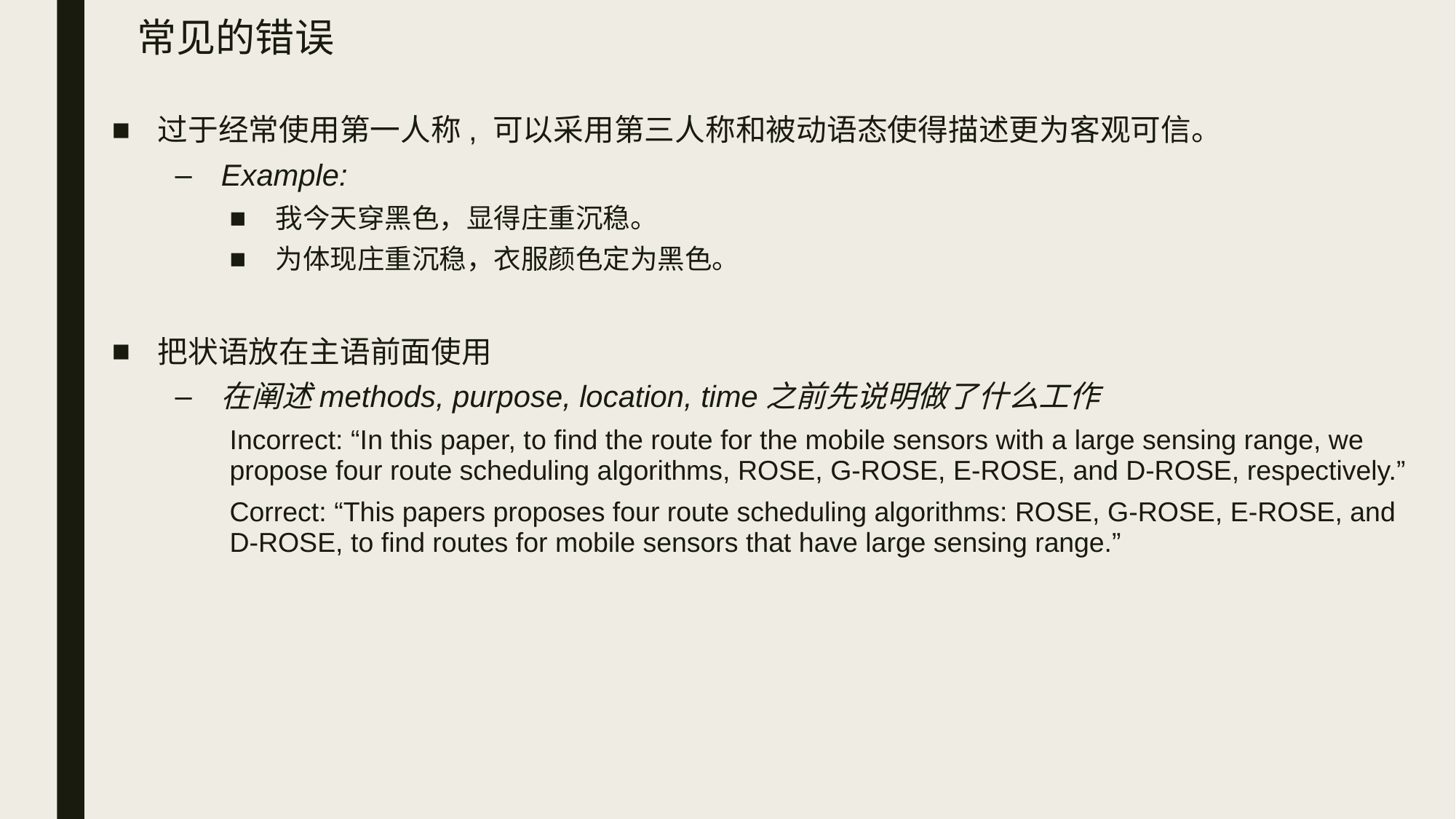

# 常见的错误
过于经常使用第一人称, 可以采用第三人称和被动语态使得描述更为客观可信。
Example:
我今天穿黑色，显得庄重沉稳。
为体现庄重沉稳，衣服颜色定为黑色。

把状语放在主语前面使用
在阐述methods, purpose, location, time之前先说明做了什么工作
Incorrect: “In this paper, to find the route for the mobile sensors with a large sensing range, we propose four route scheduling algorithms, ROSE, G-ROSE, E-ROSE, and D-ROSE, respectively.”
Correct: “This papers proposes four route scheduling algorithms: ROSE, G-ROSE, E-ROSE, and D-ROSE, to find routes for mobile sensors that have large sensing range.”